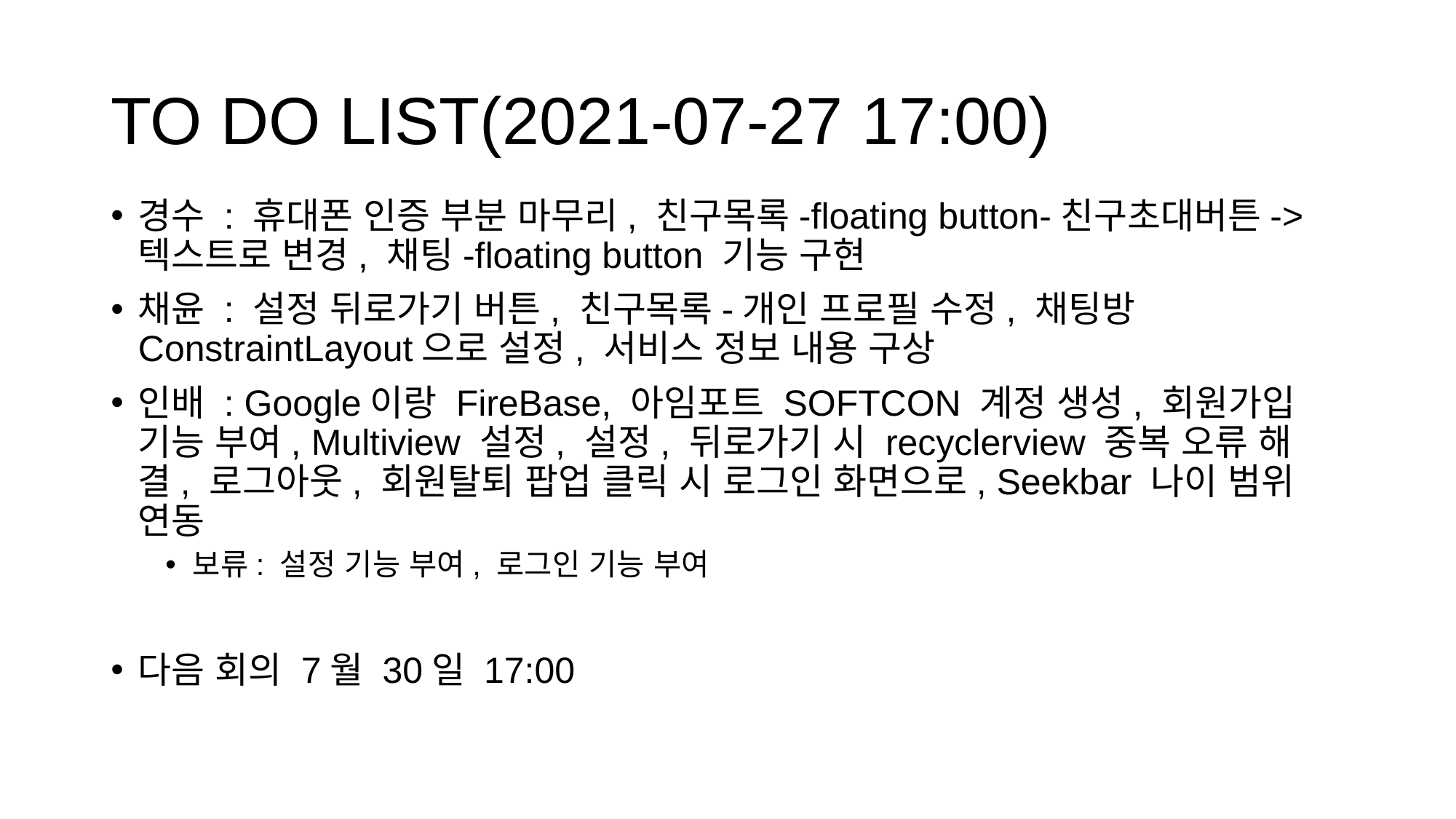

# TO DO LIST(2021-07-27 17:00)
경수 : 휴대폰 인증 부분 마무리, 친구목록-floating button-친구초대버튼->텍스트로 변경, 채팅-floating button 기능 구현
채윤 : 설정 뒤로가기 버튼, 친구목록-개인 프로필 수정, 채팅방 ConstraintLayout으로 설정, 서비스 정보 내용 구상
인배 : Google이랑 FireBase, 아임포트 SOFTCON 계정 생성, 회원가입 기능 부여, Multiview 설정, 설정, 뒤로가기 시 recyclerview 중복 오류 해결, 로그아웃, 회원탈퇴 팝업 클릭 시 로그인 화면으로, Seekbar 나이 범위 연동
보류: 설정 기능 부여, 로그인 기능 부여

다음 회의 7월 30일 17:00